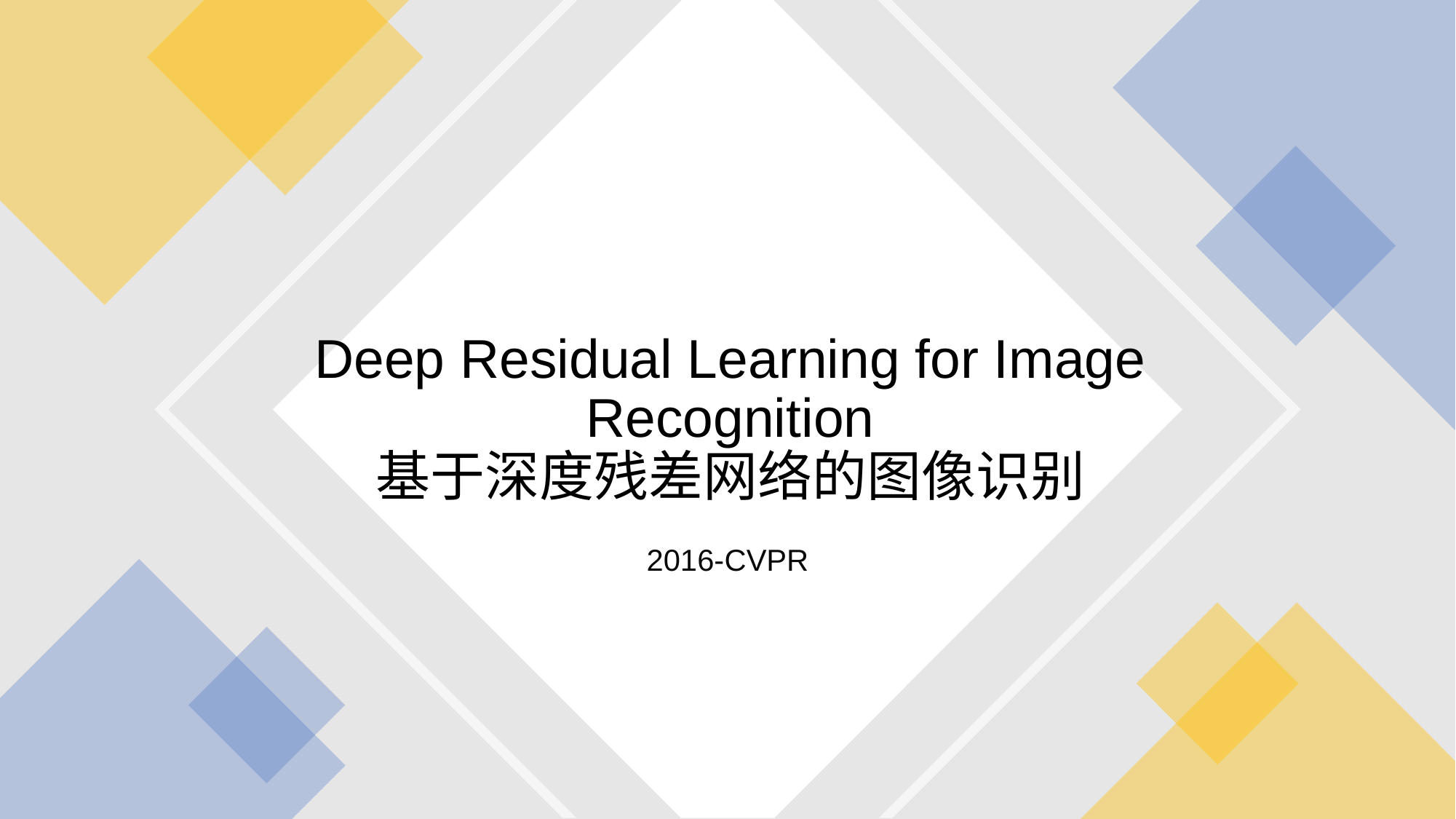

# Deep Residual Learning for Image Recognition 基于深度残差网络的图像识别
2016-CVPR